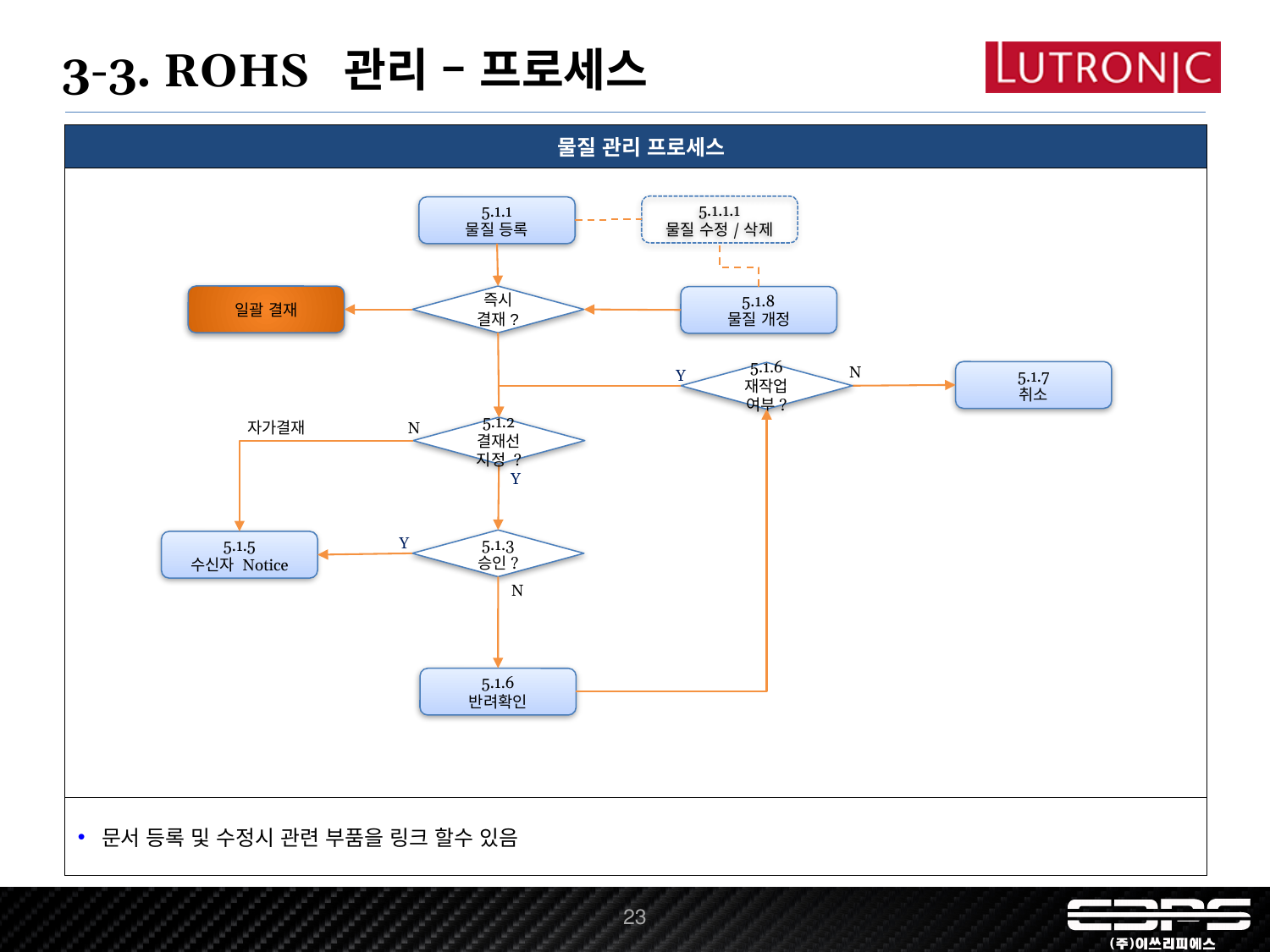

3-3. ROHS  관리 – 프로세스
| 물질 관리 프로세스 |
| --- |
|  |
| 문서 등록 및 수정시 관련 부품을 링크 할수 있음 |
5.1.1.1
물질 수정/삭제
5.1.1
물질 등록
일괄 결재
즉시
결재?
5.1.8
물질 개정
N
Y
5.1.7
취소
5.1.6
재작업 여부?
자가결재
N
5.1.2
결재선 지정 ?
Y
Y
5.1.3
승인?
5.1.5
수신자 Notice
N
5.1.6
반려확인